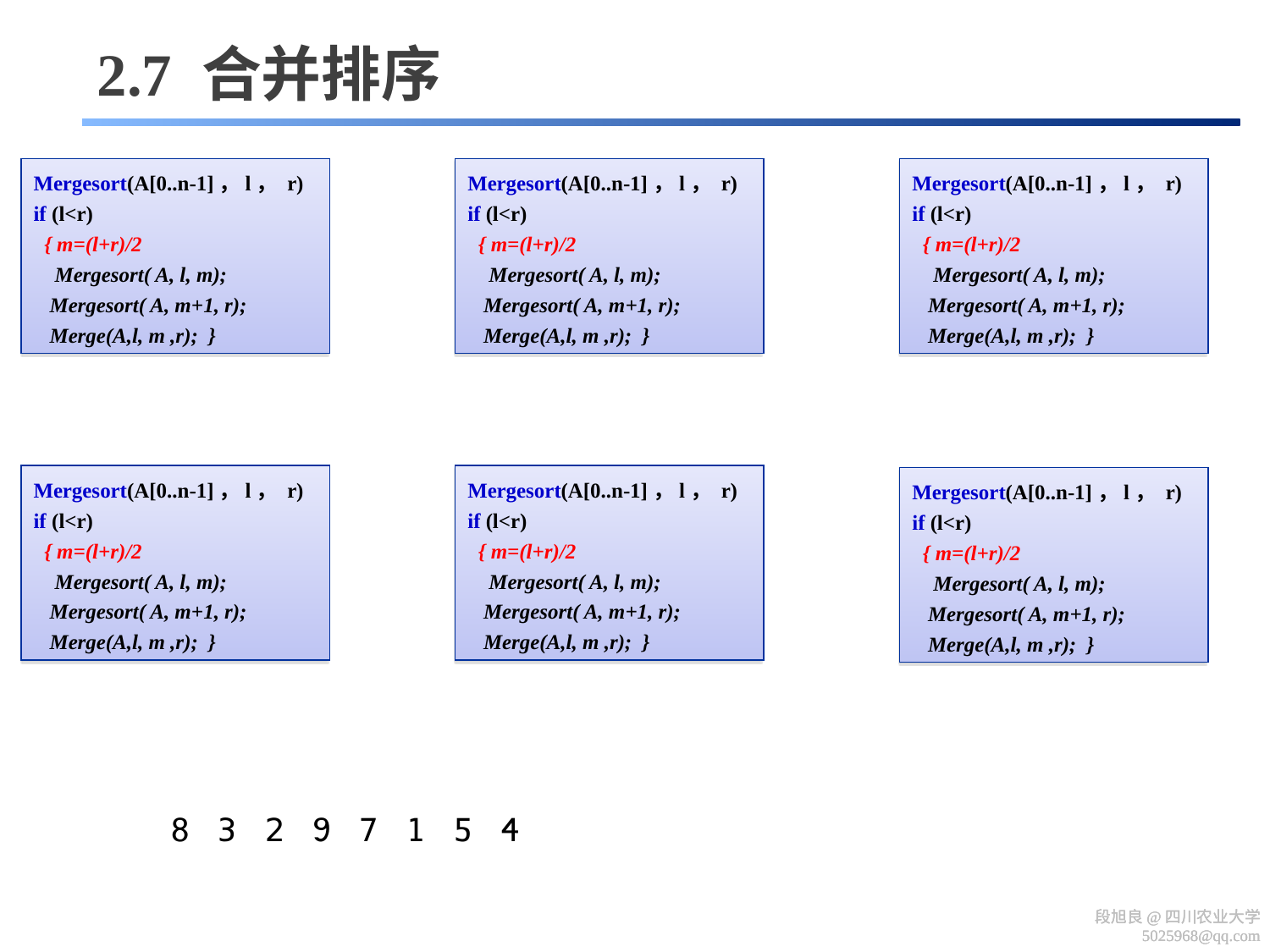

# 2.7 合并排序
Mergesort(A[0..n-1]，l， r)
if (l<r)
  { m=(l+r)/2
    Mergesort( A, l, m);
   Mergesort( A, m+1, r);
   Merge(A,l, m ,r);  }
Mergesort(A[0..n-1]，l， r)
if (l<r)
  { m=(l+r)/2
    Mergesort( A, l, m);
   Mergesort( A, m+1, r);
   Merge(A,l, m ,r);  }
Mergesort(A[0..n-1]，l， r)
if (l<r)
  { m=(l+r)/2
    Mergesort( A, l, m);
   Mergesort( A, m+1, r);
   Merge(A,l, m ,r);  }
Mergesort(A[0..n-1]，l， r)
if (l<r)
  { m=(l+r)/2
    Mergesort( A, l, m);
   Mergesort( A, m+1, r);
   Merge(A,l, m ,r);  }
Mergesort(A[0..n-1]，l， r)
if (l<r)
  { m=(l+r)/2
    Mergesort( A, l, m);
   Mergesort( A, m+1, r);
   Merge(A,l, m ,r);  }
Mergesort(A[0..n-1]，l， r)
if (l<r)
  { m=(l+r)/2
    Mergesort( A, l, m);
   Mergesort( A, m+1, r);
   Merge(A,l, m ,r);  }
8   3   2   9   7   1   5   4